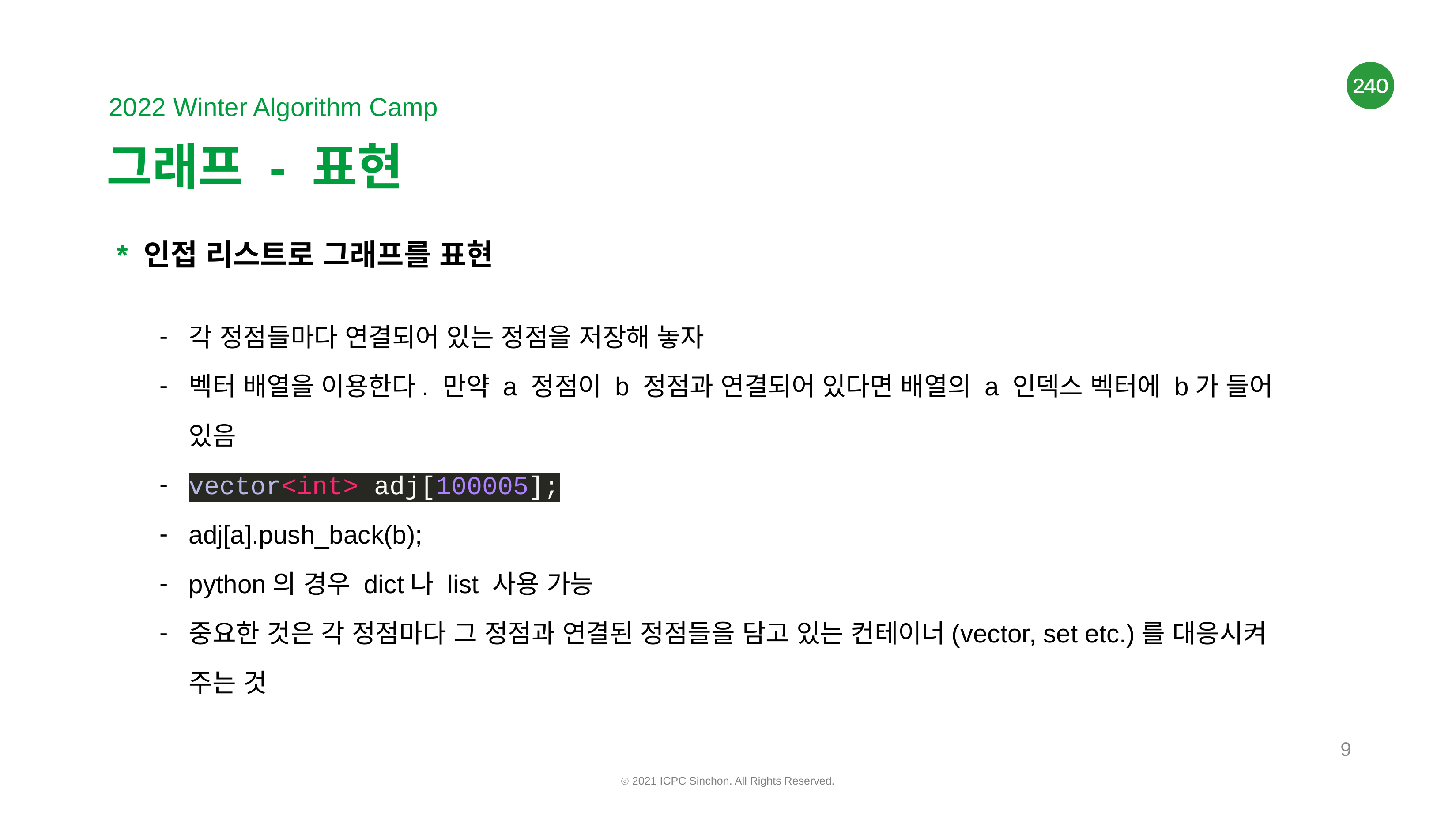

# 그래프 - 표현
* 인접 리스트로 그래프를 표현
각 정점들마다 연결되어 있는 정점을 저장해 놓자
벡터 배열을 이용한다. 만약 a 정점이 b 정점과 연결되어 있다면 배열의 a 인덱스 벡터에 b가 들어 있음
vector<int> adj[100005];
adj[a].push_back(b);
python의 경우 dict나 list 사용 가능
중요한 것은 각 정점마다 그 정점과 연결된 정점들을 담고 있는 컨테이너(vector, set etc.)를 대응시켜 주는 것
9
ⓒ 2021 ICPC Sinchon. All Rights Reserved.